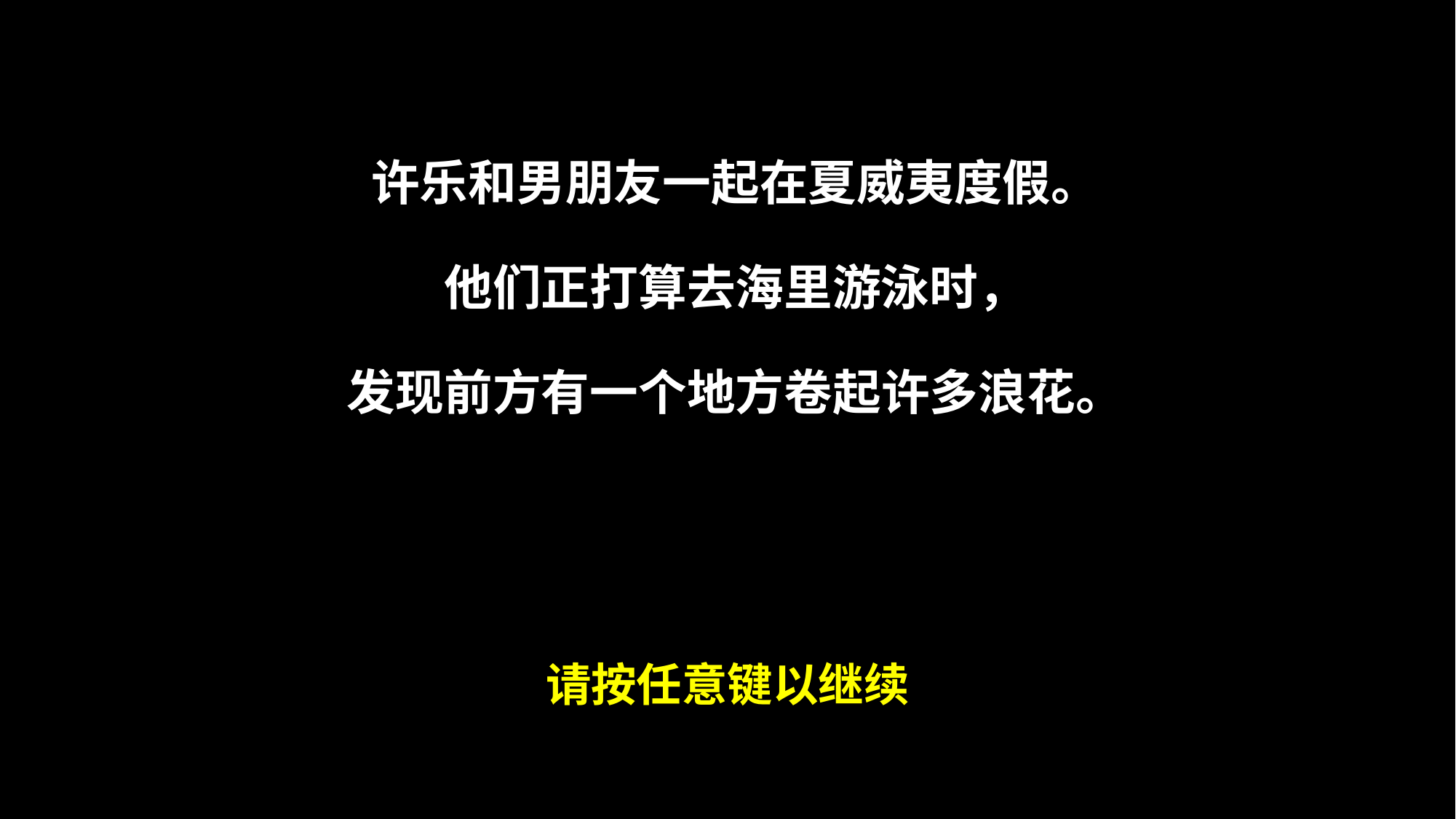

# 许乐和男朋友一起在夏威夷度假。 他们正打算去海里游泳时， 发现前方有一个地方卷起许多浪花。
请按任意键以继续